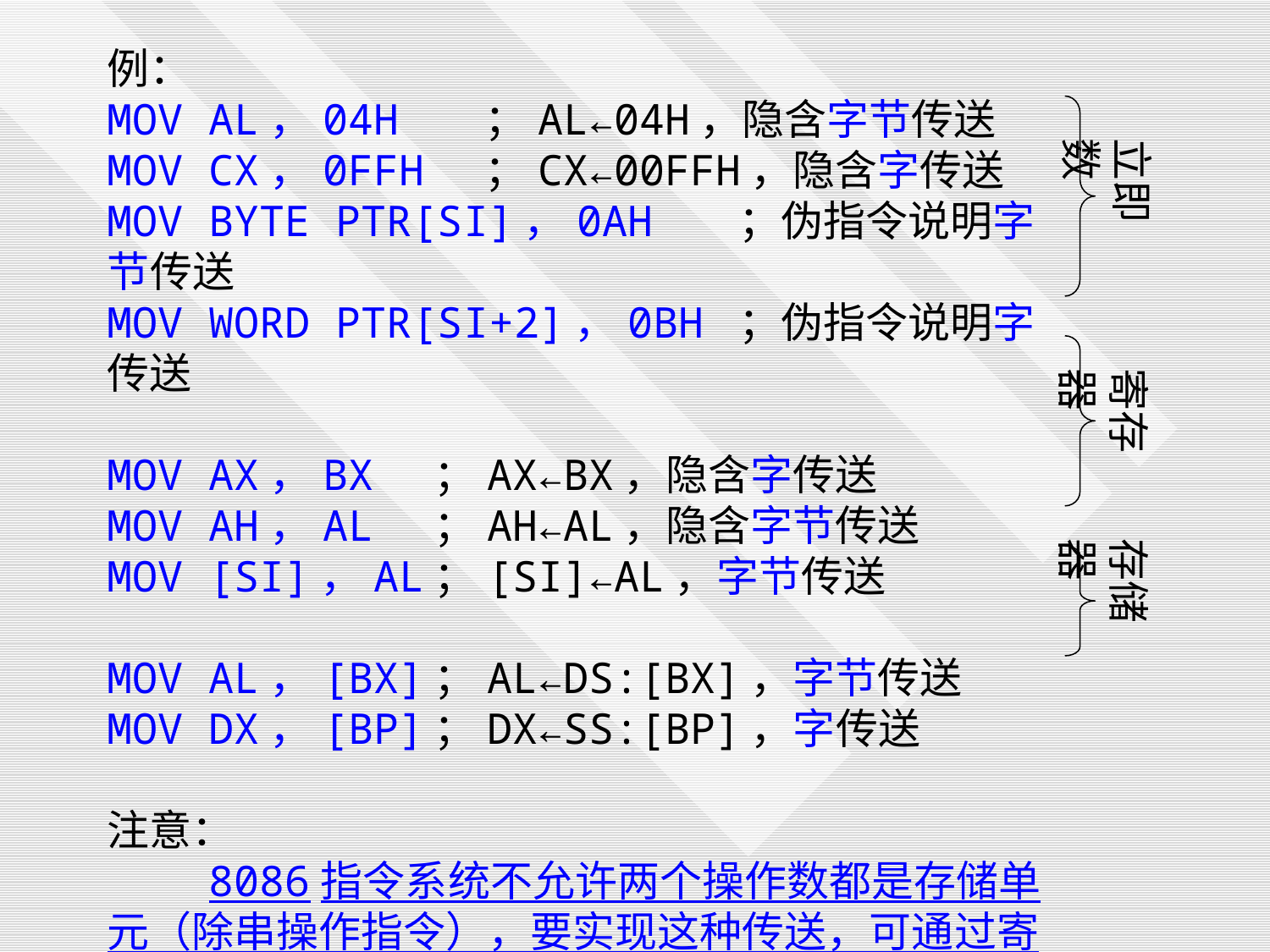

例：
MOV AL，04H   ；AL←04H，隐含字节传送
MOV CX，0FFH  ；CX←00FFH，隐含字传送
MOV BYTE PTR[SI]，0AH   ；伪指令说明字节传送
MOV WORD PTR[SI+2]，0BH ；伪指令说明字传送

MOV AX，BX  ；AX←BX，隐含字传送
MOV AH，AL  ；AH←AL，隐含字节传送
MOV [SI]，AL；[SI]←AL，字节传送

MOV AL，[BX]；AL←DS:[BX]，字节传送
MOV DX，[BP]；DX←SS:[BP]，字传送

注意：
    8086指令系统不允许两个操作数都是存储单元（除串操作指令），要实现这种传送，可通过寄存器间接实现。

立即数

寄存器
存储器